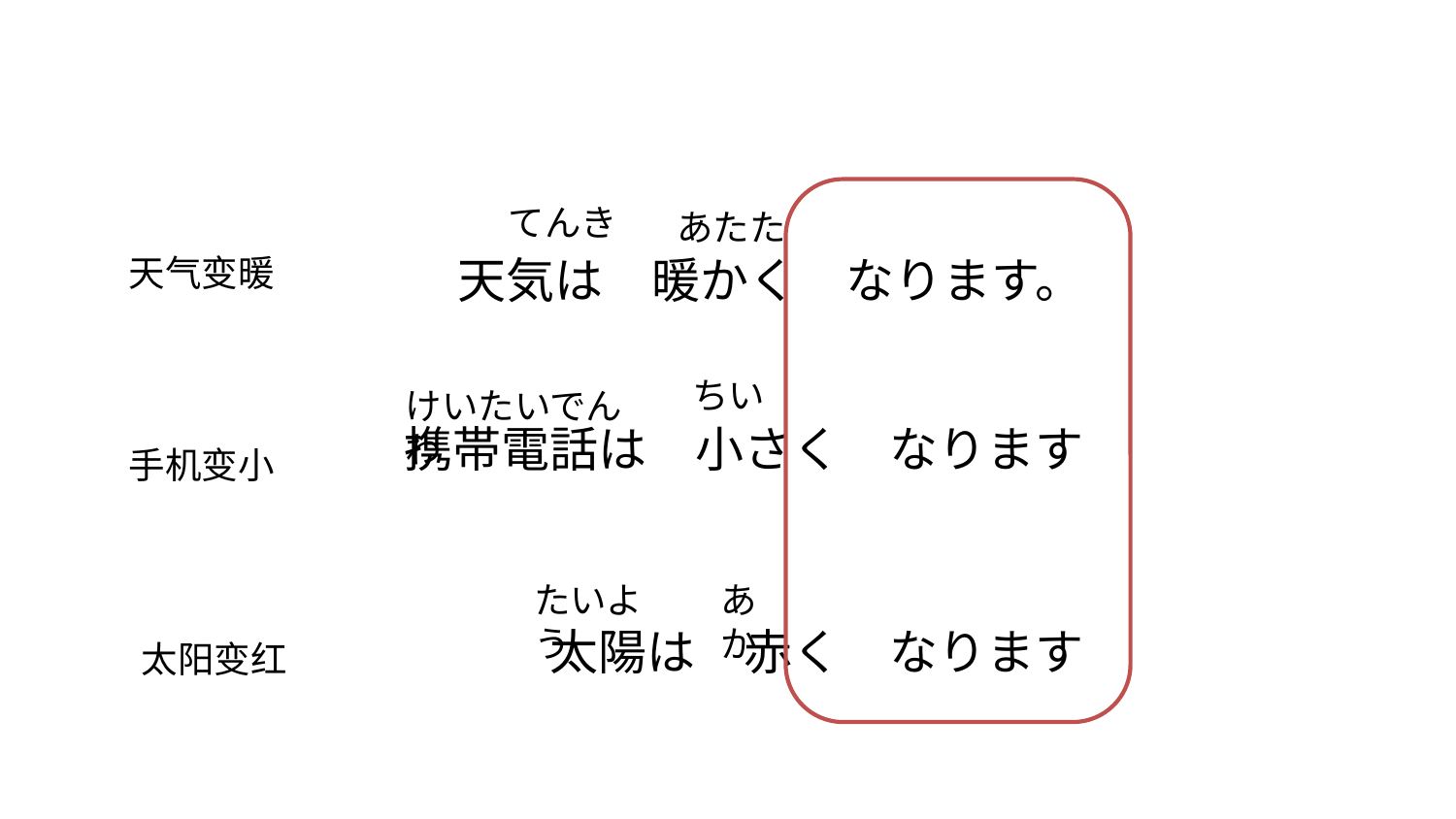

てんき
あたた
天气变暖
天気は　暖かく　なります。
ちい
けいたいでんわ
携帯電話は　小さく　なります
手机变小
たいよう
あか
太陽は　赤く　なります
太阳变红